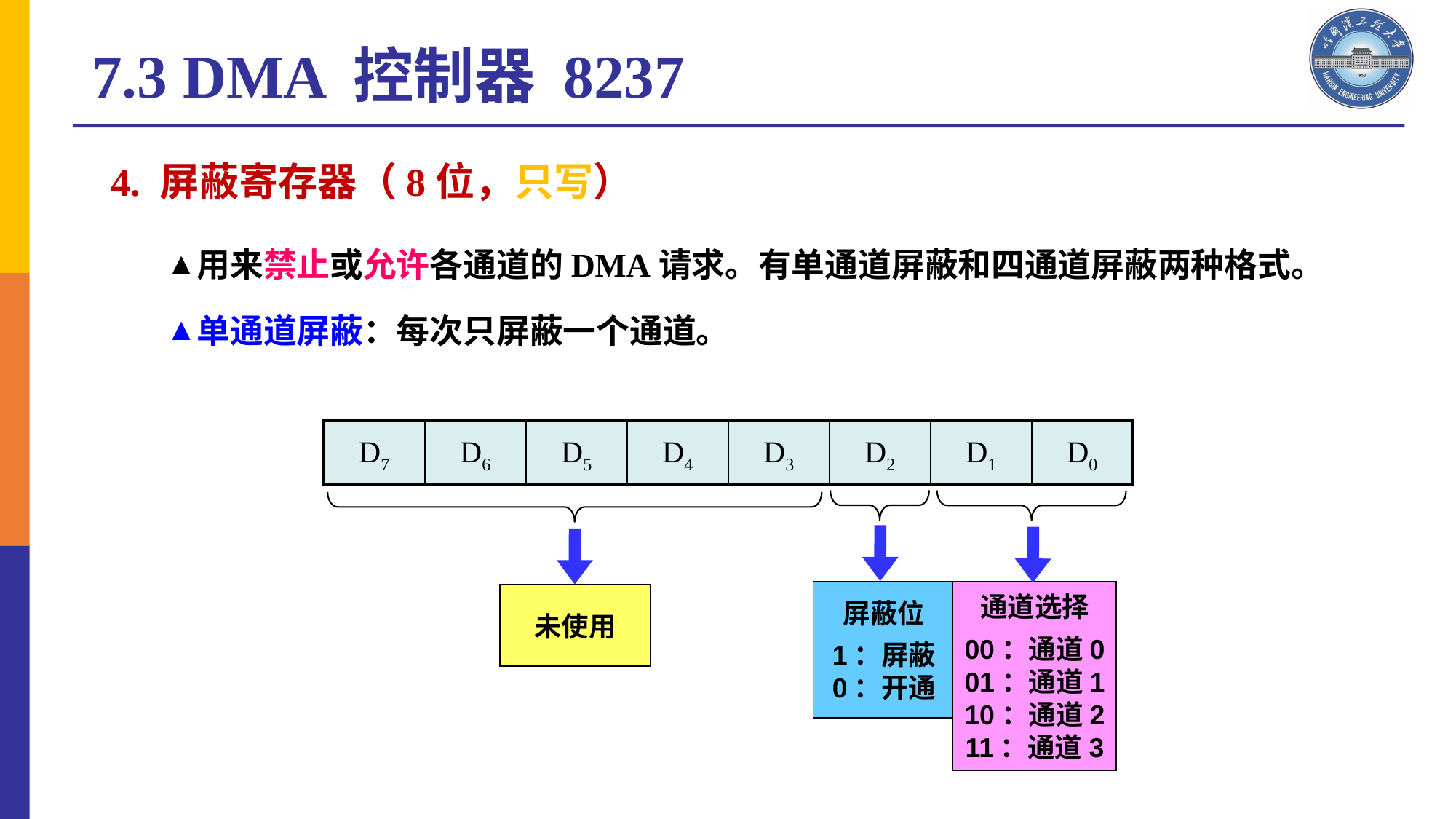

7.3 DMA 控制器 8237
4. 屏蔽寄存器（8位，只写）
用来禁止或允许各通道的DMA请求。有单通道屏蔽和四通道屏蔽两种格式。
单通道屏蔽：每次只屏蔽一个通道。
| D7 | D6 | D5 | D4 | D3 | D2 | D1 | D0 |
| --- | --- | --- | --- | --- | --- | --- | --- |

屏蔽位
1：屏蔽
0：开通

通道选择
00：通道0
01：通道1
10：通道2
11：通道3

未使用